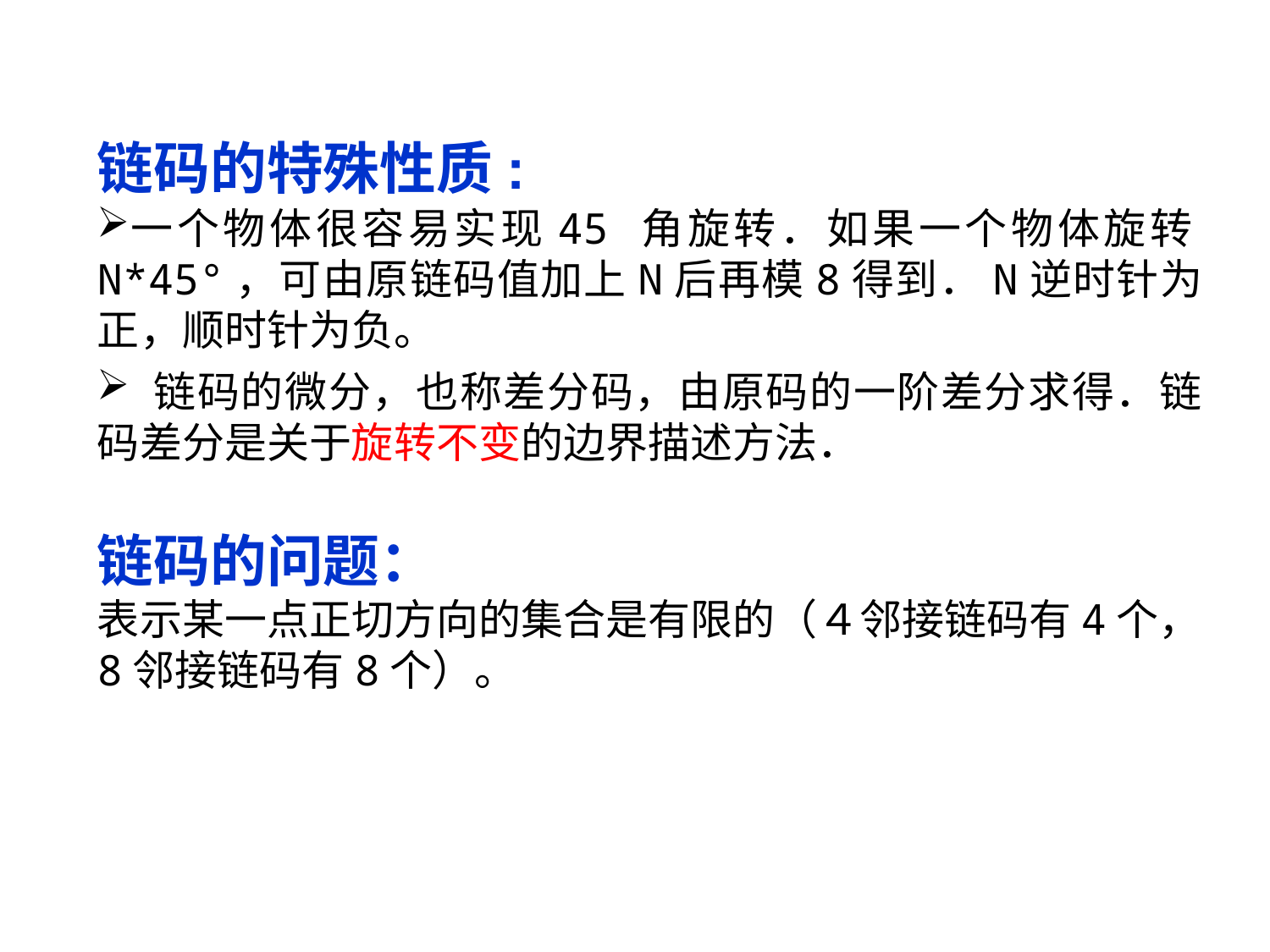

链码的特殊性质:
一个物体很容易实现45 角旋转．如果一个物体旋转N*45°，可由原链码值加上N后再模8得到．N逆时针为正，顺时针为负。
 链码的微分，也称差分码，由原码的一阶差分求得．链码差分是关于旋转不变的边界描述方法．

链码的问题：
表示某一点正切方向的集合是有限的（４邻接链码有4个，8邻接链码有8个）。